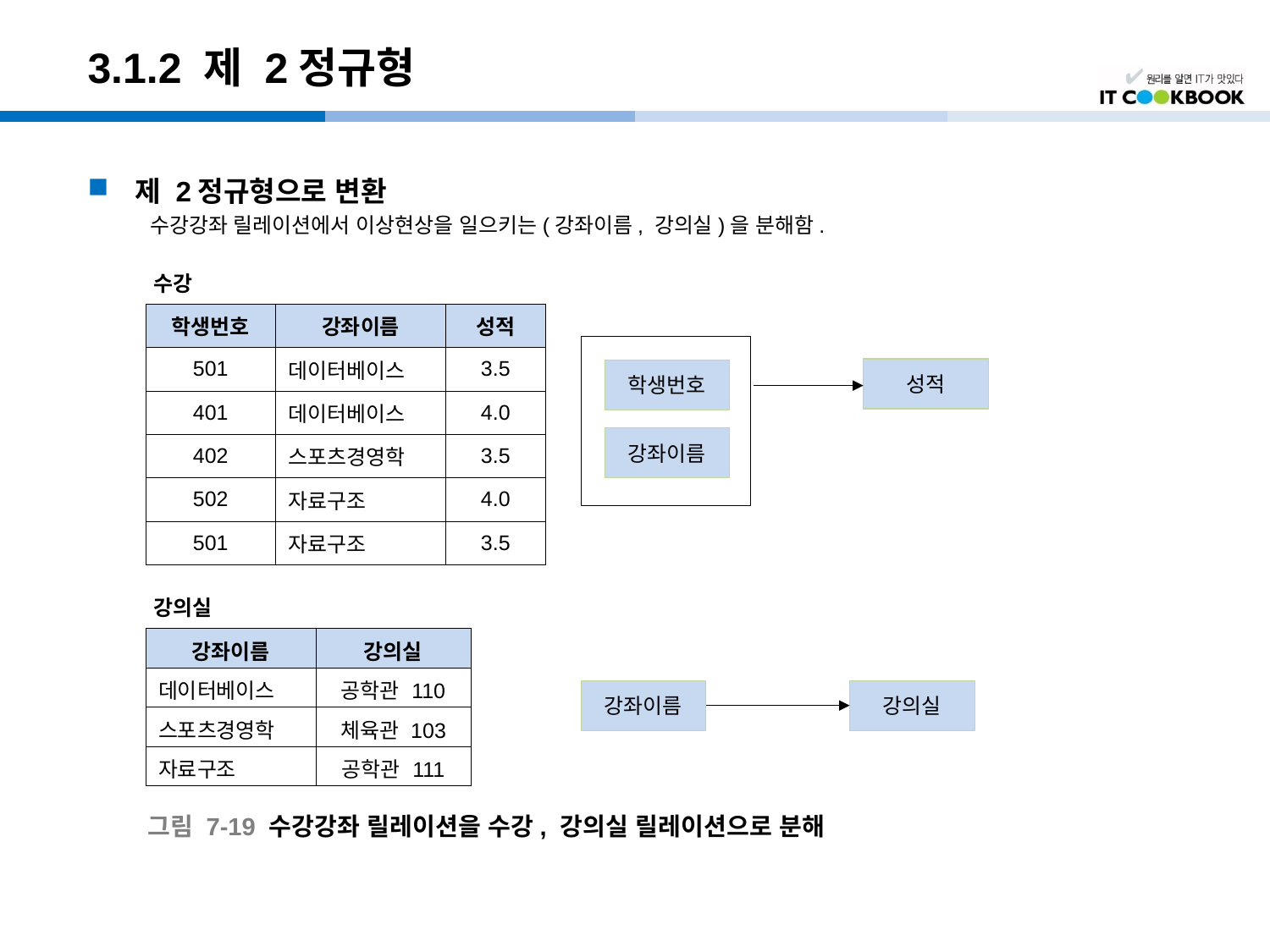

# 3.1.2 제 2정규형
제 2정규형으로 변환
	수강강좌 릴레이션에서 이상현상을 일으키는(강좌이름, 강의실)을 분해함.
수강
| 학생번호 | 강좌이름 | 성적 |
| --- | --- | --- |
| 501 | 데이터베이스 | 3.5 |
| 401 | 데이터베이스 | 4.0 |
| 402 | 스포츠경영학 | 3.5 |
| 502 | 자료구조 | 4.0 |
| 501 | 자료구조 | 3.5 |

성적
학생번호
강좌이름
강의실
| 강좌이름 | 강의실 |
| --- | --- |
| 데이터베이스 | 공학관 110 |
| 스포츠경영학 | 체육관 103 |
| 자료구조 | 공학관 111 |
강좌이름
강의실
그림 7-19 수강강좌 릴레이션을 수강, 강의실 릴레이션으로 분해